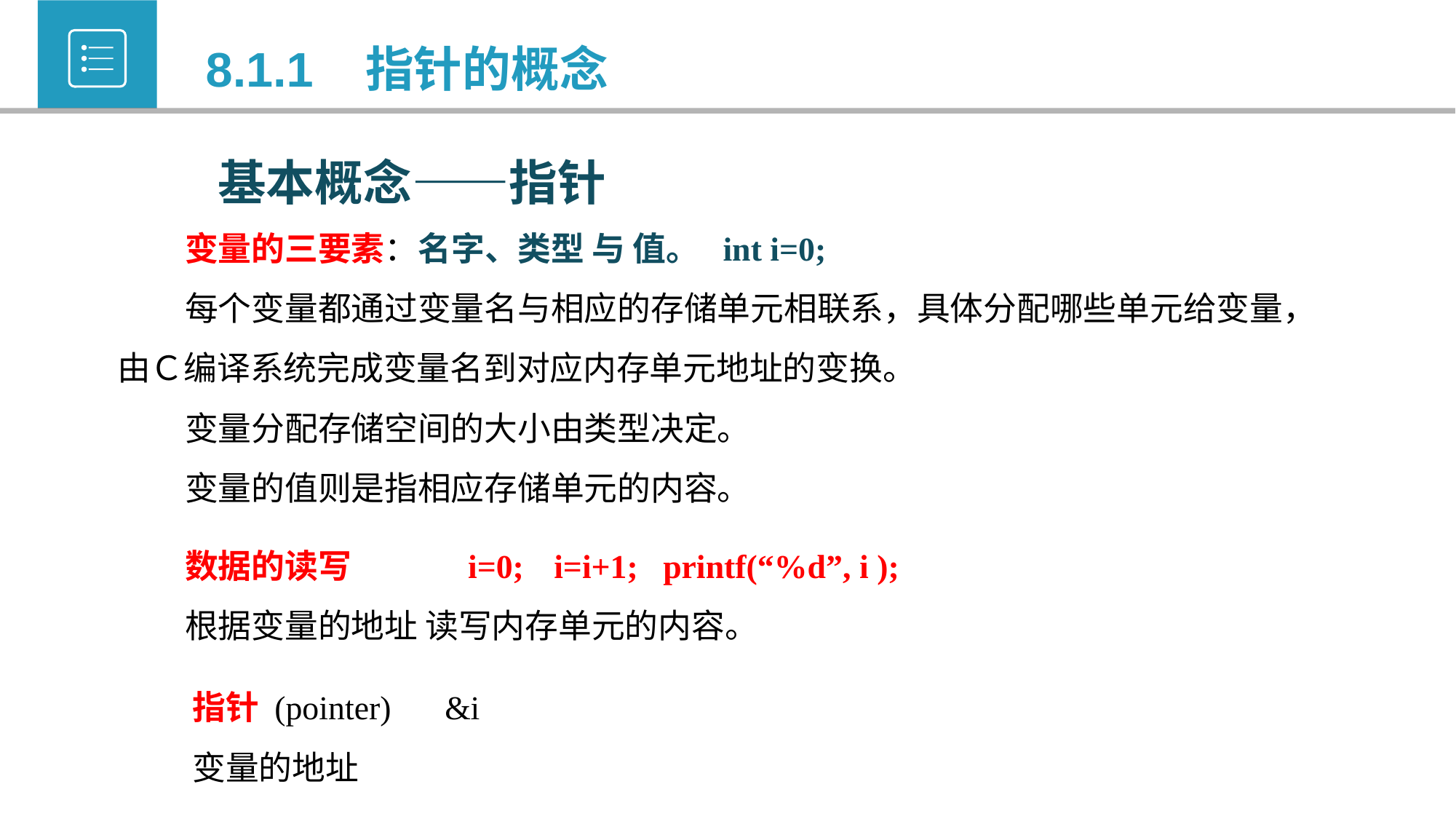

8.1.1   指针的概念
        基本概念——指针
        变量的三要素：名字、类型 与 值。  int i=0;
        每个变量都通过变量名与相应的存储单元相联系，具体分配哪些单元给变量，由Ｃ编译系统完成变量名到对应内存单元地址的变换。
        变量分配存储空间的大小由类型决定。
        变量的值则是指相应存储单元的内容。
        数据的读写 	  i=0;	i=i+1;	printf(“%d”, i );
        根据变量的地址 读写内存单元的内容。
         指针 (pointer)  	&i
         变量的地址